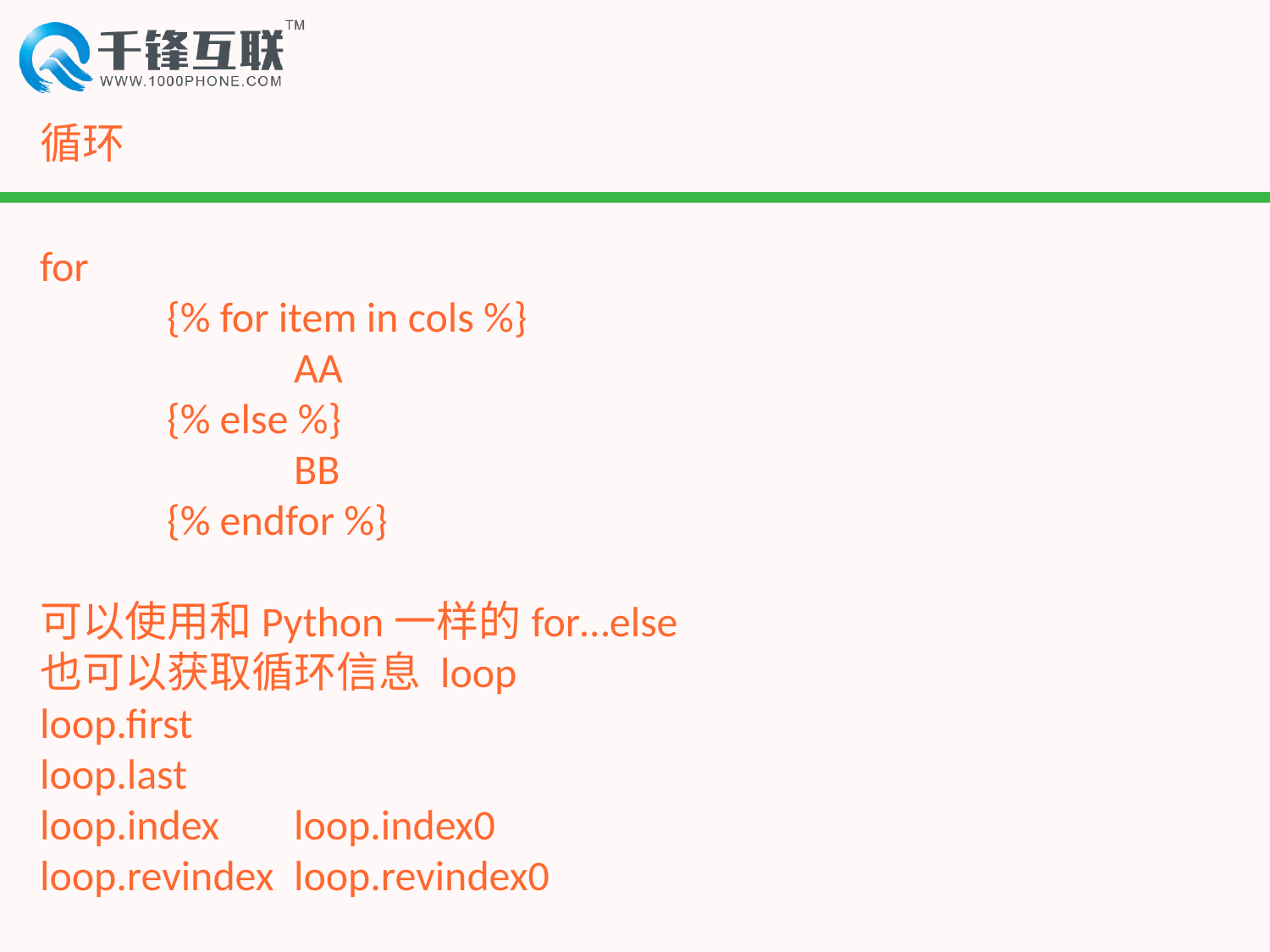

# 循环
for
	{% for item in cols %}
		AA
	{% else %}
		BB
	{% endfor %}

可以使用和Python一样的for…else
也可以获取循环信息 loop
loop.first
loop.last
loop.index	loop.index0
loop.revindex	loop.revindex0